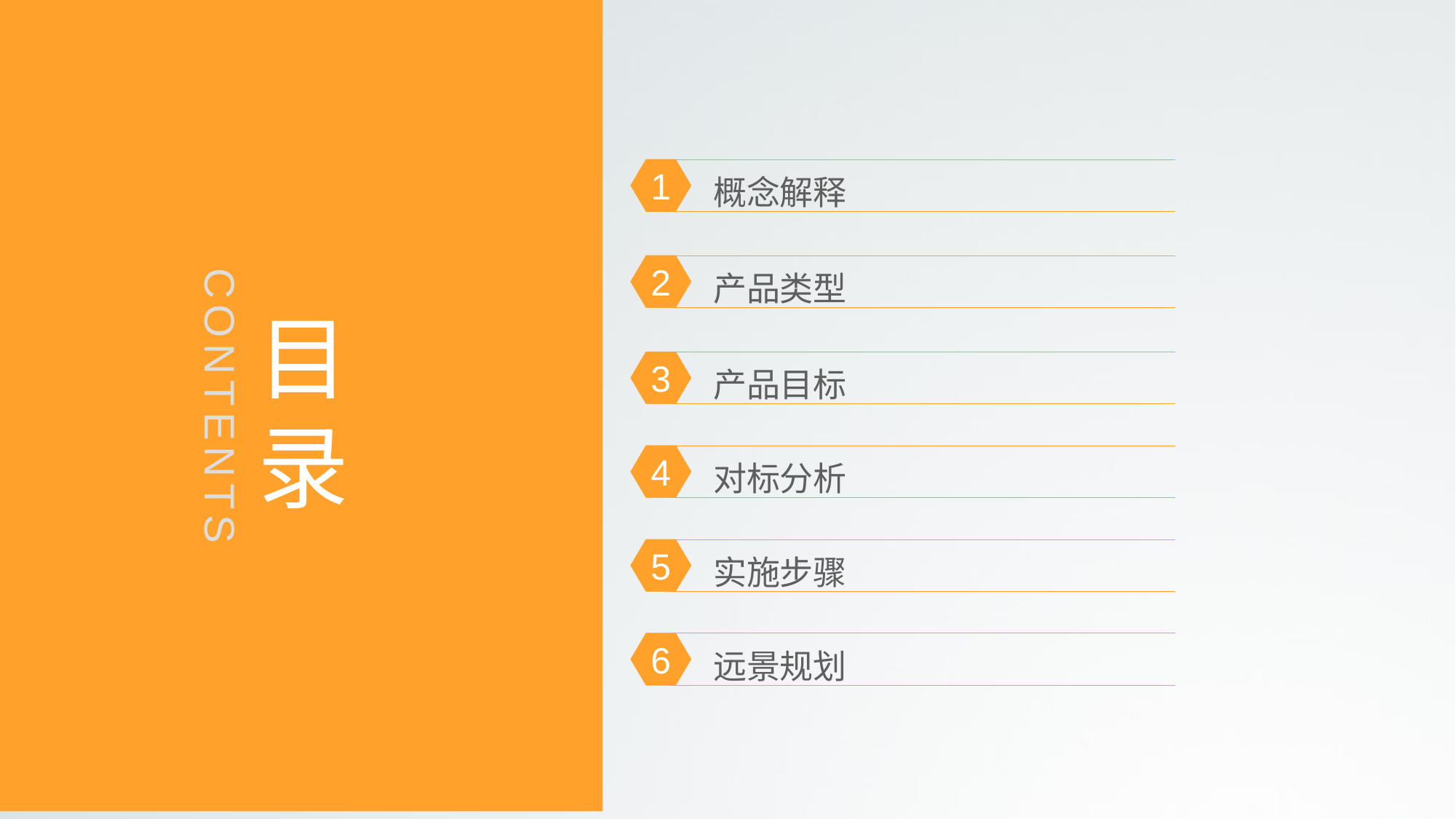

1
概念解释
目
录
2
产品类型
3
产品目标
CONTENTS
4
对标分析
5
实施步骤
6
远景规划